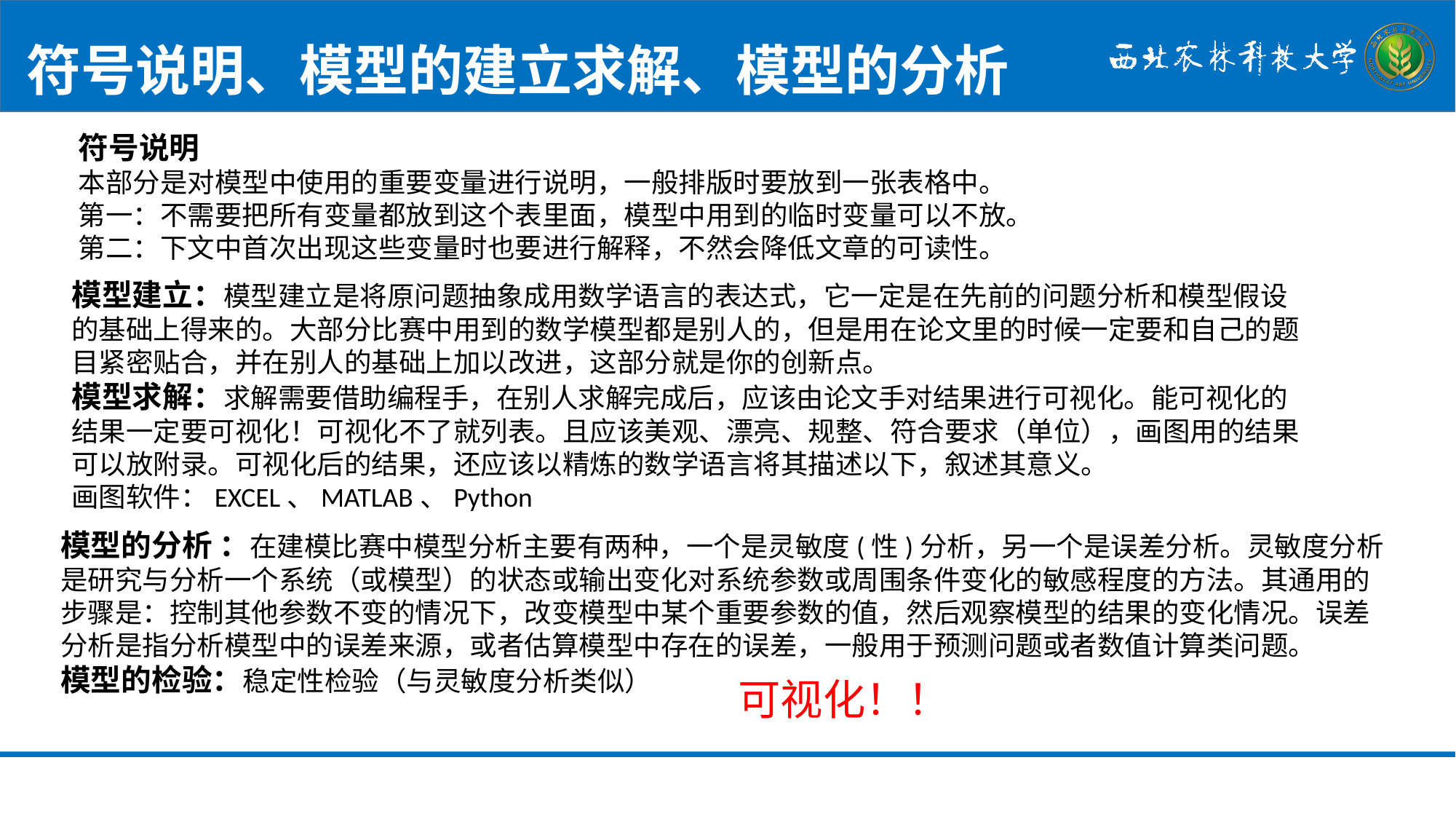

符号说明、模型的建立求解、模型的分析
符号说明
本部分是对模型中使用的重要变量进行说明，一般排版时要放到一张表格中。
第一：不需要把所有变量都放到这个表里面，模型中用到的临时变量可以不放。
第二：下文中首次出现这些变量时也要进行解释，不然会降低文章的可读性。
模型建立：模型建立是将原问题抽象成用数学语言的表达式，它一定是在先前的问题分析和模型假设的基础上得来的。大部分比赛中用到的数学模型都是别人的，但是用在论文里的时候一定要和自己的题目紧密贴合，并在别人的基础上加以改进，这部分就是你的创新点。
模型求解：求解需要借助编程手，在别人求解完成后，应该由论文手对结果进行可视化。能可视化的结果一定要可视化！可视化不了就列表。且应该美观、漂亮、规整、符合要求（单位），画图用的结果可以放附录。可视化后的结果，还应该以精炼的数学语言将其描述以下，叙述其意义。
画图软件：EXCEL、MATLAB、Python
模型的分析 ：在建模比赛中模型分析主要有两种，一个是灵敏度(性)分析，另一个是误差分析。灵敏度分析是研究与分析一个系统（或模型）的状态或输出变化对系统参数或周围条件变化的敏感程度的方法。其通用的步骤是：控制其他参数不变的情况下，改变模型中某个重要参数的值，然后观察模型的结果的变化情况。误差分析是指分析模型中的误差来源，或者估算模型中存在的误差，一般用于预测问题或者数值计算类问题。
模型的检验：稳定性检验（与灵敏度分析类似）
可视化！！